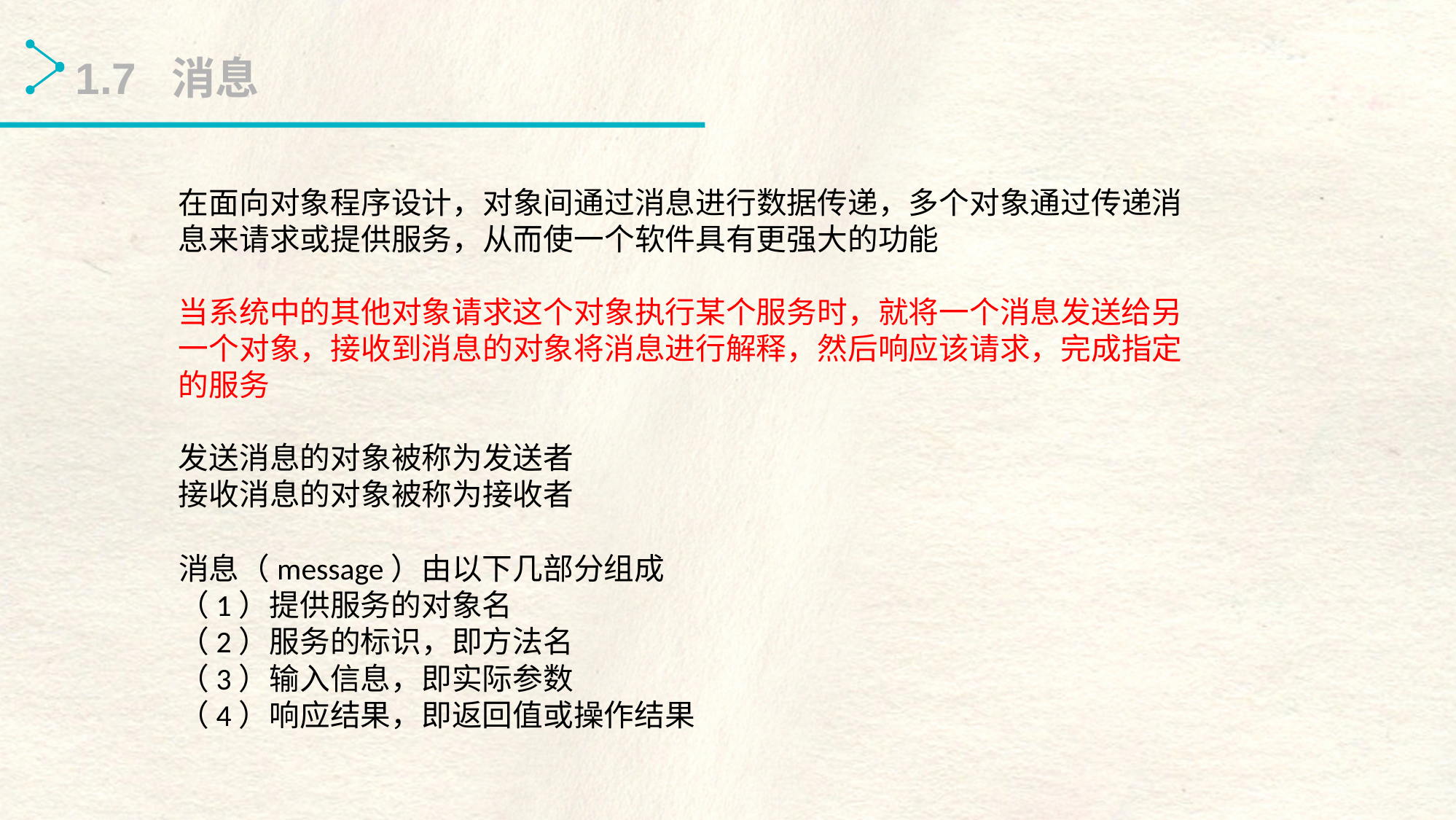

1.7  消息

在面向对象程序设计，对象间通过消息进行数据传递，多个对象通过传递消息来请求或提供服务，从而使一个软件具有更强大的功能

当系统中的其他对象请求这个对象执行某个服务时，就将一个消息发送给另一个对象，接收到消息的对象将消息进行解释，然后响应该请求，完成指定的服务

发送消息的对象被称为发送者
接收消息的对象被称为接收者

消息（message）由以下几部分组成
（1）提供服务的对象名
（2）服务的标识，即方法名
（3）输入信息，即实际参数
（4）响应结果，即返回值或操作结果